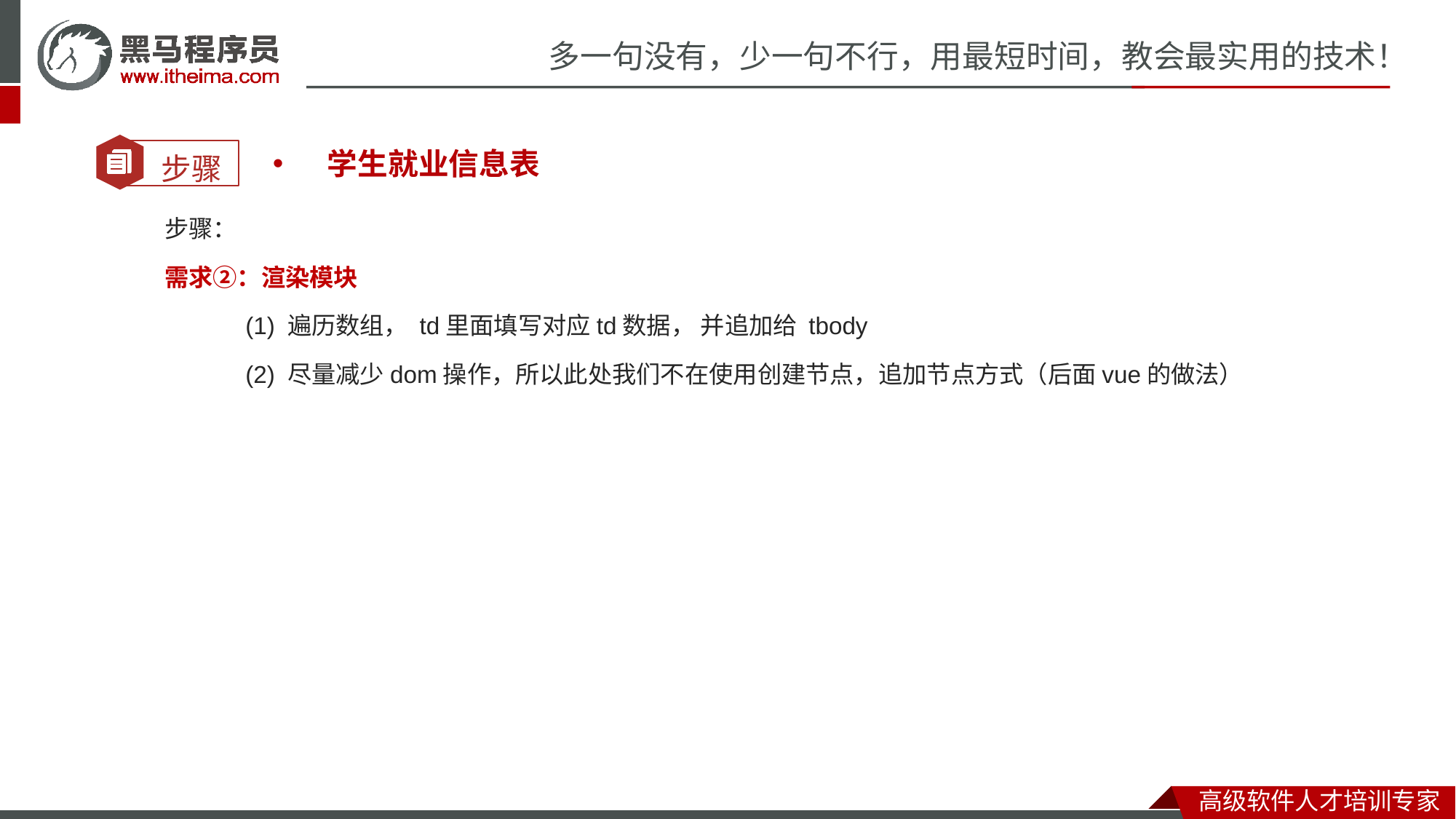

学生就业信息表
步骤：
需求②：渲染模块
            (1) 遍历数组， td里面填写对应td数据， 并追加给 tbody
            (2) 尽量减少dom操作，所以此处我们不在使用创建节点，追加节点方式（后面vue的做法）